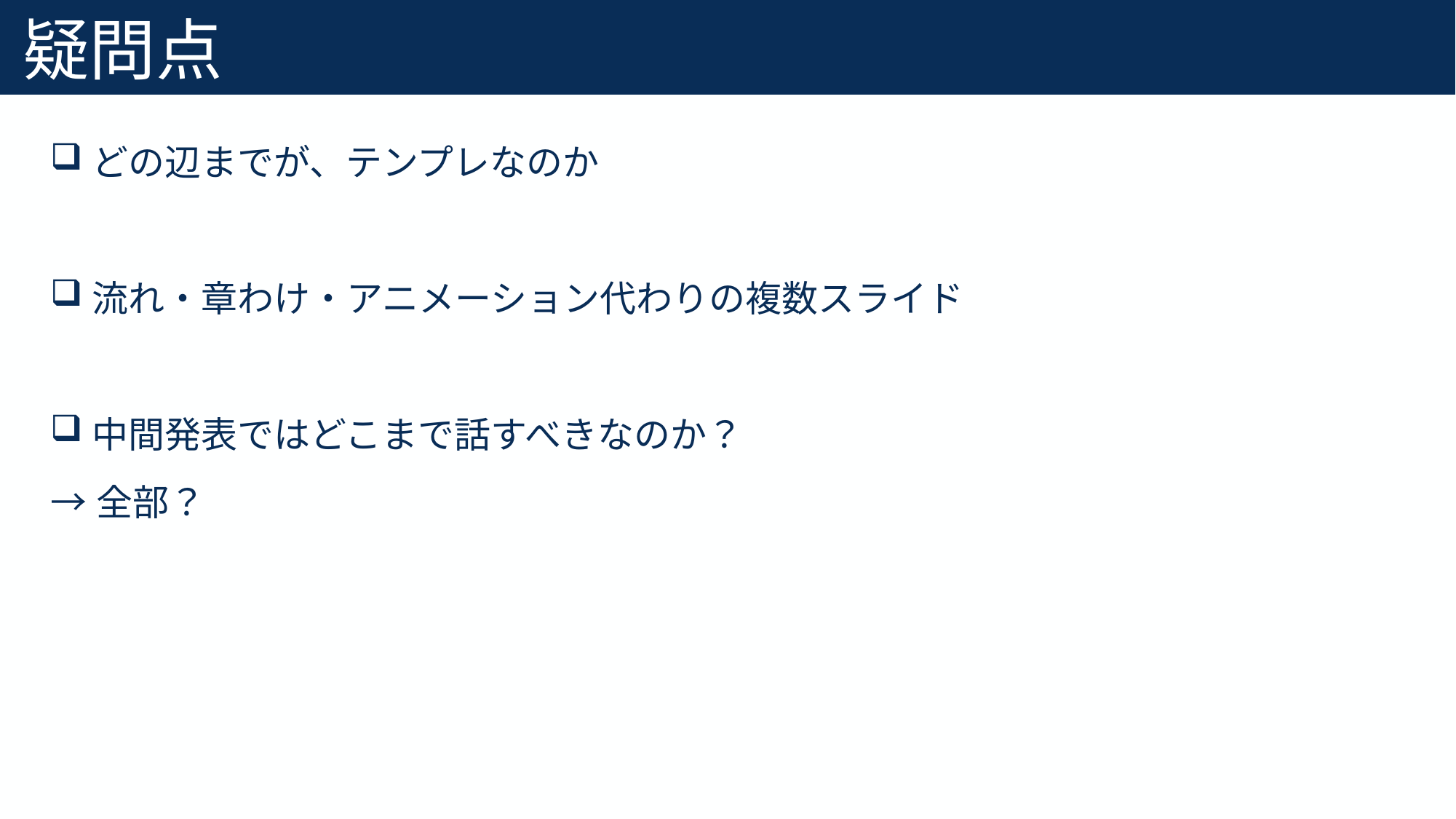

# 疑問点
60
どの辺までが、テンプレなのか

流れ・章わけ・アニメーション代わりの複数スライド

中間発表ではどこまで話すべきなのか？
→全部？